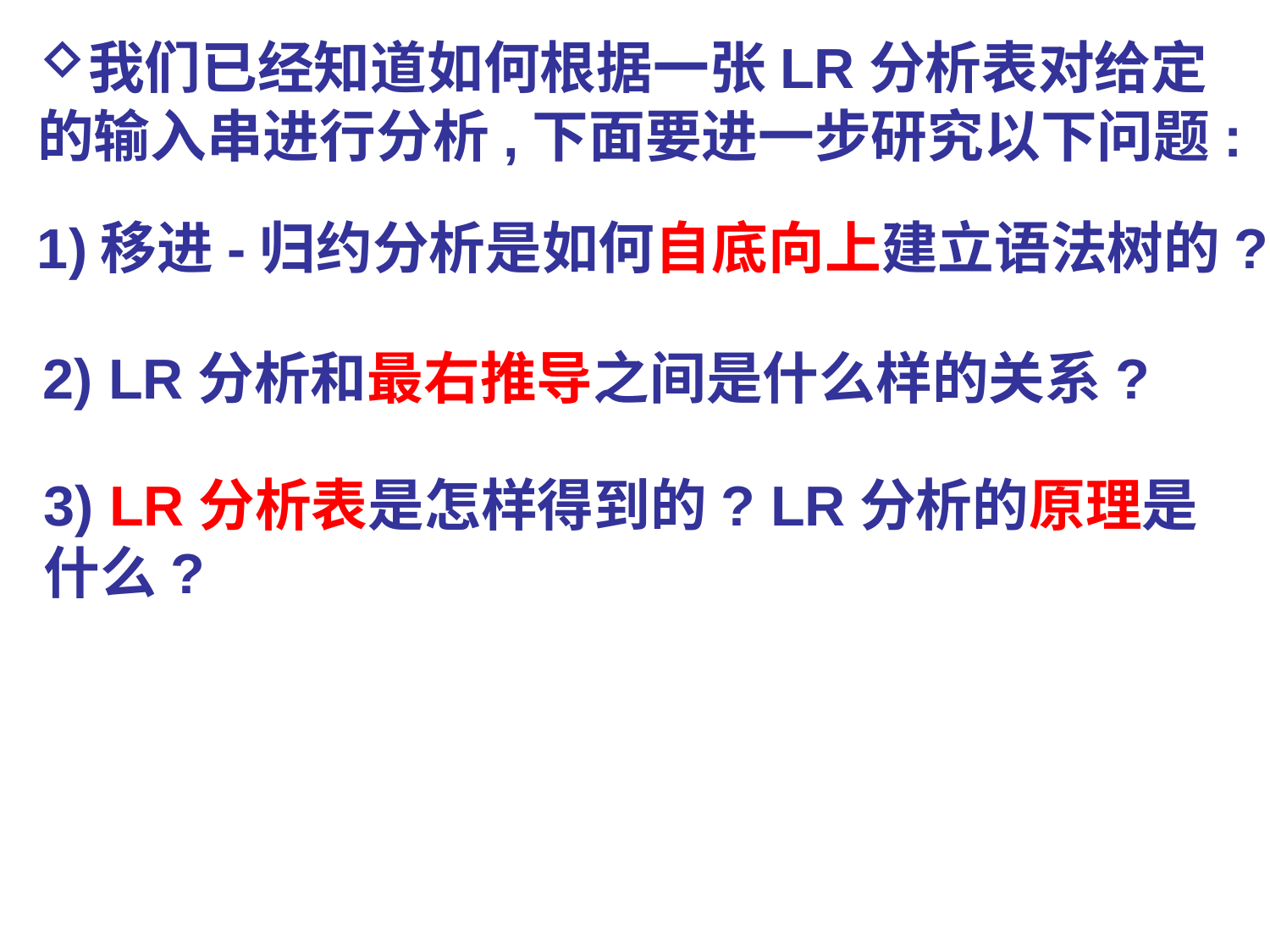

我们已经知道如何根据一张LR分析表对给定的输入串进行分析,下面要进一步研究以下问题:
1)移进-归约分析是如何自底向上建立语法树的?
2) LR分析和最右推导之间是什么样的关系?
3) LR分析表是怎样得到的? LR分析的原理是什么?